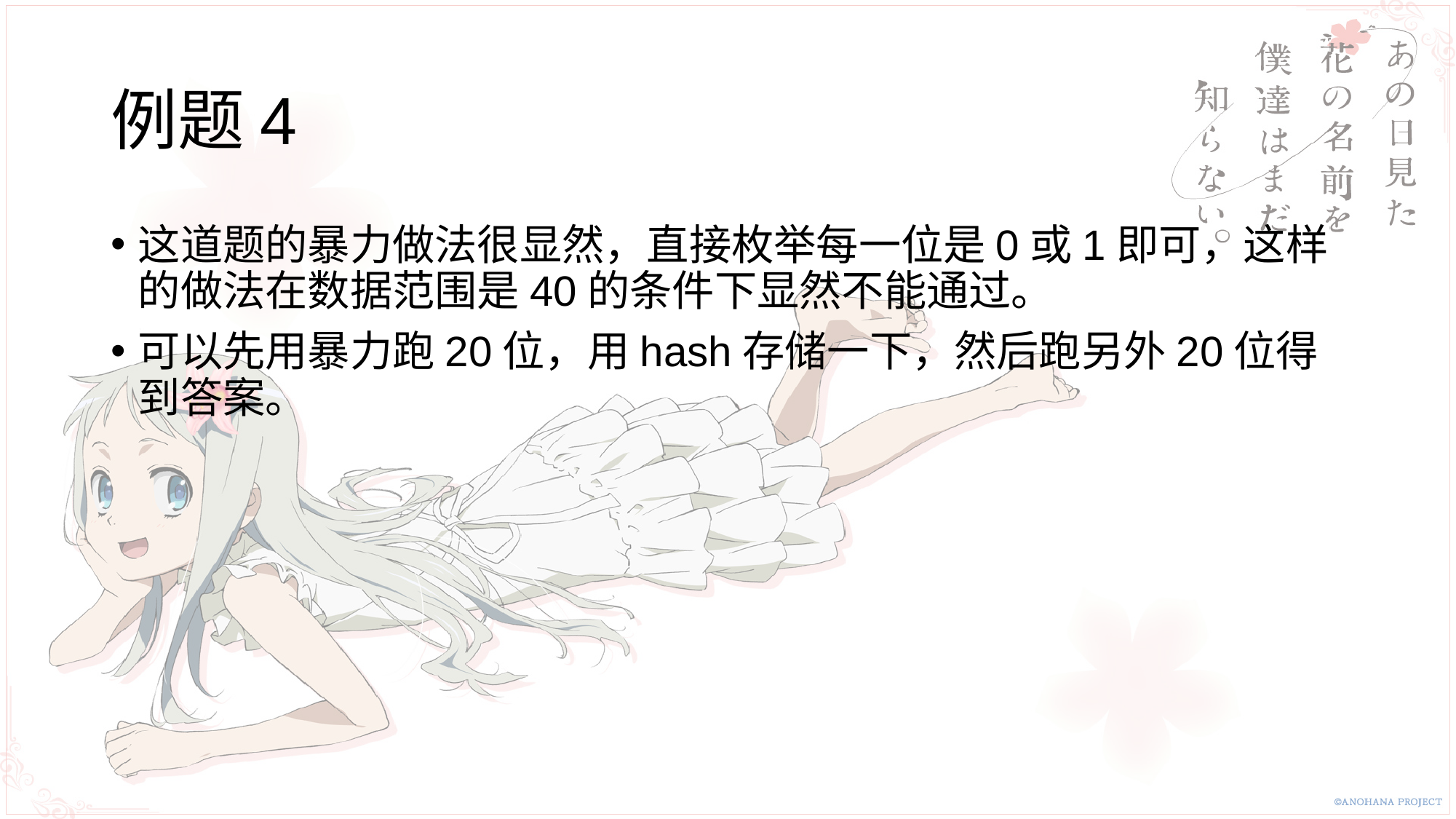

# 例题4
这道题的暴力做法很显然，直接枚举每一位是0或1即可，这样的做法在数据范围是40的条件下显然不能通过。
可以先用暴力跑20位，用hash存储一下，然后跑另外20位得到答案。